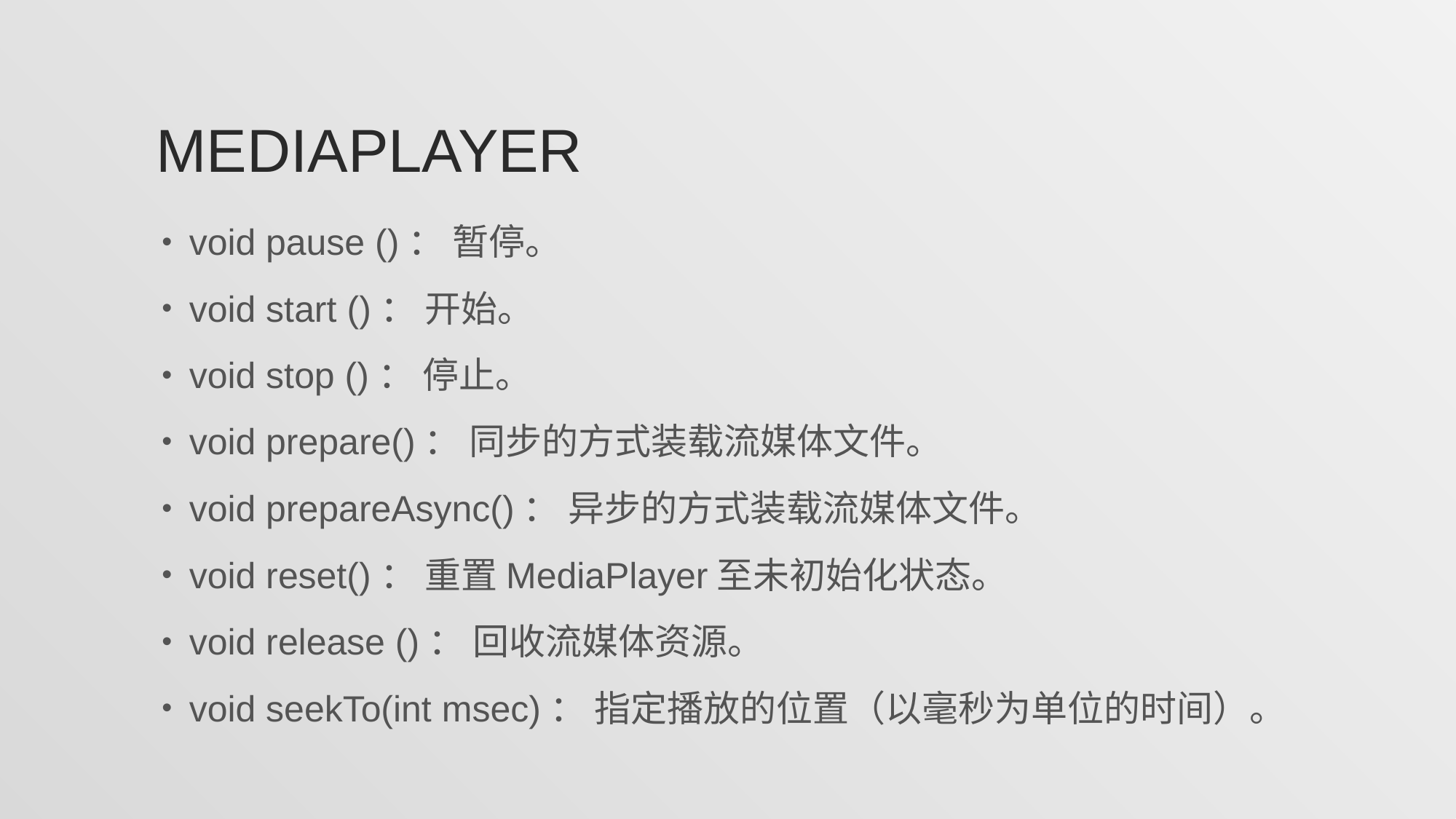

# mediaplayer
void pause ()： 暂停。
void start ()： 开始。
void stop ()： 停止。
void prepare()： 同步的方式装载流媒体文件。
void prepareAsync()： 异步的方式装载流媒体文件。
void reset()： 重置MediaPlayer至未初始化状态。
void release ()： 回收流媒体资源。
void seekTo(int msec)： 指定播放的位置（以毫秒为单位的时间）。